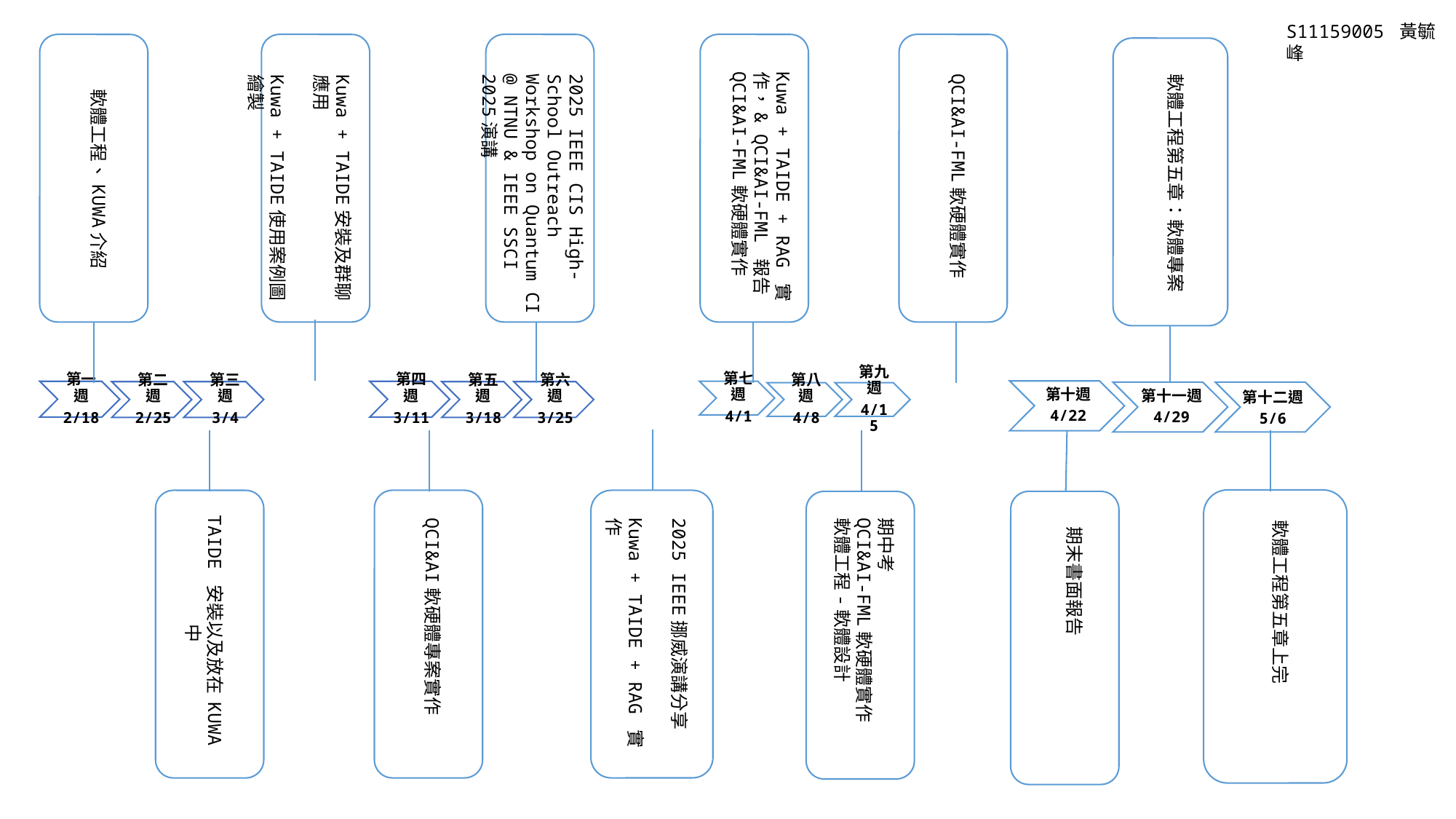

S11159005 黃毓峰

Kuwa + TAIDE + RAG 實作，& QCI&AI-FML 報告
QCI&AI-FML軟硬體實作
2025 IEEE CIS High-School Outreach Workshop on Quantum CI @ NTNU & IEEE SSCI 2025演講
QCI&AI-FML軟硬體實作
軟體工程第五章：軟體專案
Kuwa + TAIDE安裝及群聊應用

Kuwa + TAIDE使用案例圖繪製
軟體工程、KUWA介紹

第十週
4/22

第四週
3/11
第五週
3/18
第六週
3/25
第七週
4/1
第八週
4/8
第九週
4/15
第一週
2/18
第二週
2/25
第三週
3/4

第十一週
4/29

第十二週
5/6

TAIDE 安裝以及放在 KUWA	中
QCI&AI軟硬體專案實作
2025 IEEE挪威演講分享

Kuwa + TAIDE + RAG 實作
期中考
QCI&AI-FML軟硬體實作
軟體工程-軟體設計
軟體工程第五章上完
期末書面報告